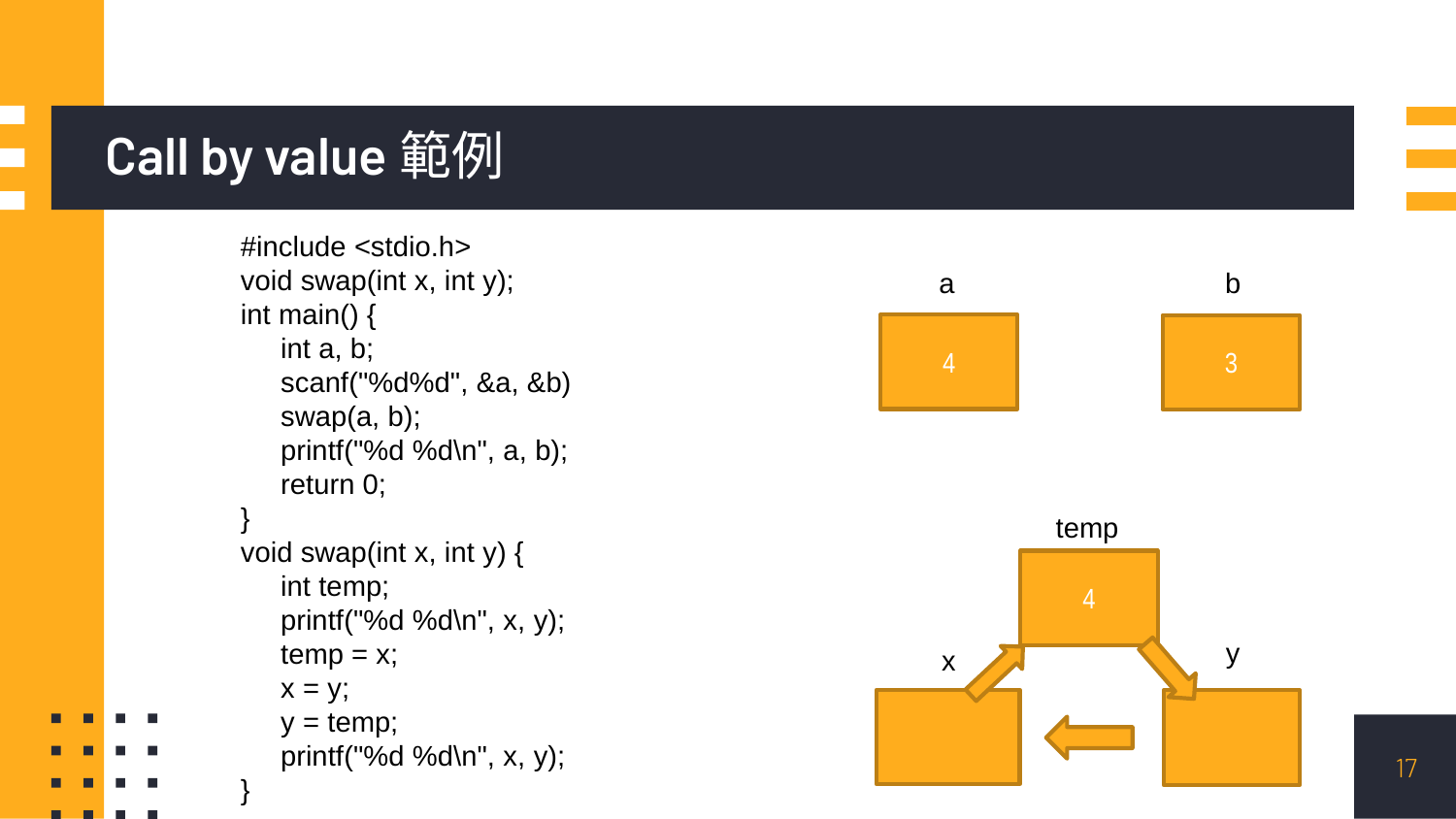

# Call by value範例
#include <stdio.h>
void swap(int x, int y);
int main() {
     int a, b;
     scanf("%d%d", &a, &b)
     swap(a, b);
     printf("%d %d\n", a, b);
     return 0;
}
void swap(int x, int y) {
     int temp;
     printf("%d %d\n", x, y);
     temp = x;
     x = y;
     y = temp;
     printf("%d %d\n", x, y);
}
a
b
4
3
temp
4
y
x

17